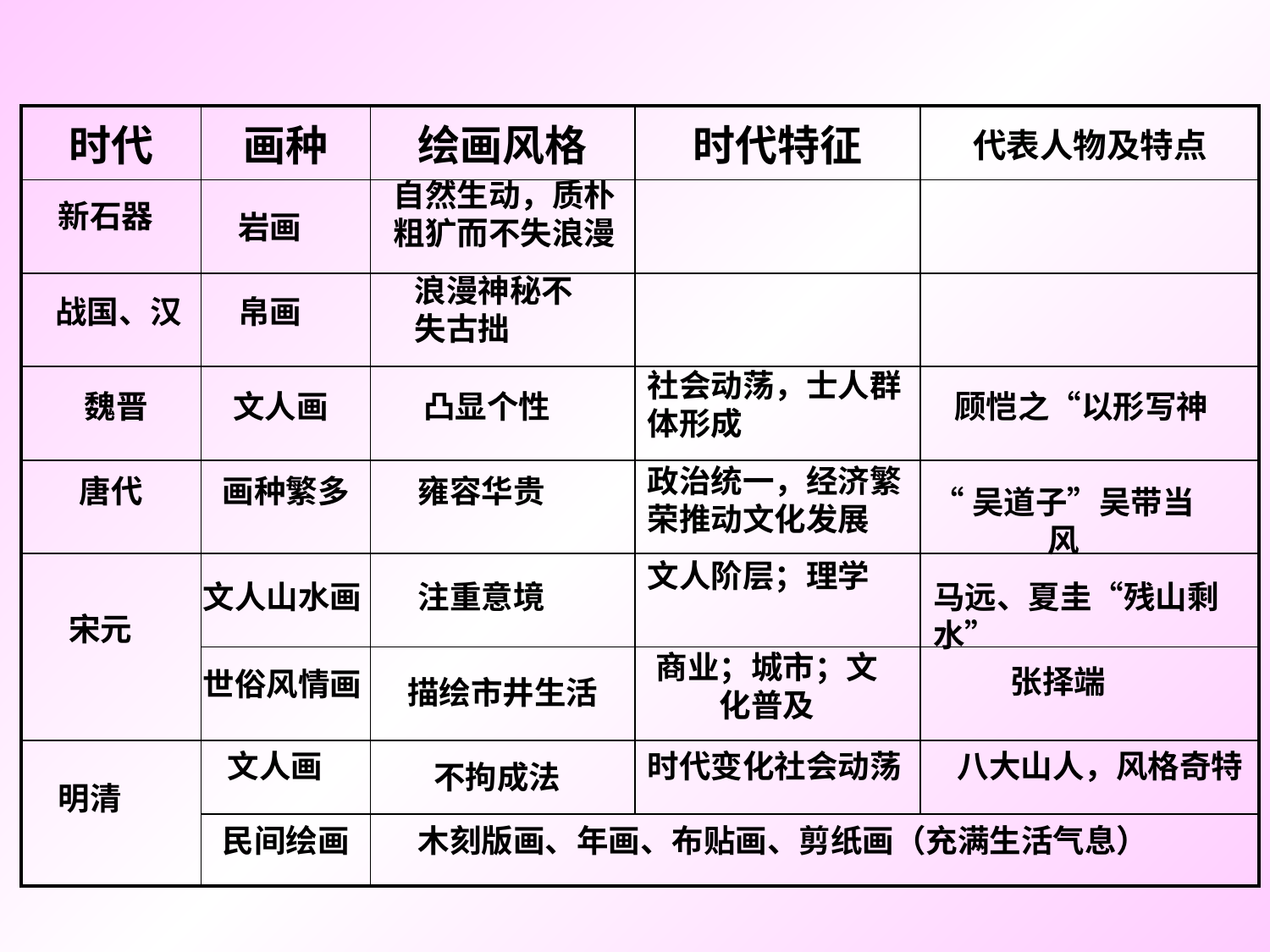

| 时代 | 画种 | 绘画风格 | 时代特征 | 代表人物及特点 |
| --- | --- | --- | --- | --- |
|  |  |  |  |  |
|  |  |  |  |  |
|  |  |  |  |  |
|  |  |  |  |  |
|  |  |  |  |  |
|  |  |  |  |  |
|  |  |  |  |  |
|  |  |  |  |  |
自然生动，质朴粗犷而不失浪漫
新石器
岩画
浪漫神秘不失古拙
战国、汉
帛画
社会动荡，士人群体形成
魏晋
文人画
凸显个性
顾恺之“以形写神
政治统一，经济繁荣推动文化发展
唐代
画种繁多
雍容华贵
“吴道子”吴带当风
文人阶层；理学
文人山水画
注重意境
马远、夏圭“残山剩水”
宋元
商业；城市；文化普及
张择端
世俗风情画
描绘市井生活
文人画
时代变化社会动荡
八大山人，风格奇特
不拘成法
明清
民间绘画
木刻版画、年画、布贴画、剪纸画（充满生活气息）